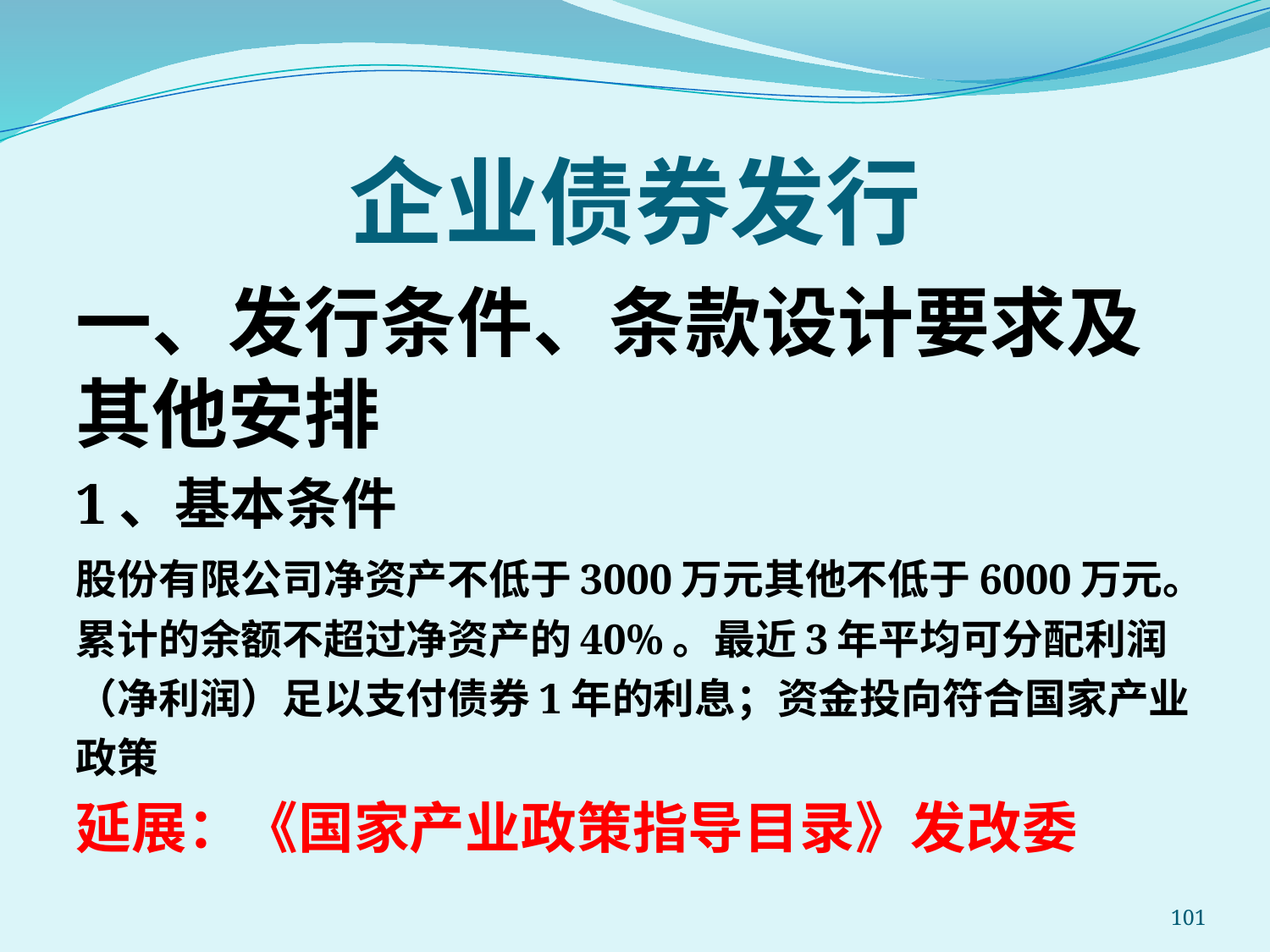

# 企业债券发行
一、发行条件、条款设计要求及其他安排
1、基本条件
股份有限公司净资产不低于3000万元其他不低于6000万元。累计的余额不超过净资产的40%。最近3年平均可分配利润（净利润）足以支付债券1年的利息；资金投向符合国家产业政策
延展：《国家产业政策指导目录》发改委
101